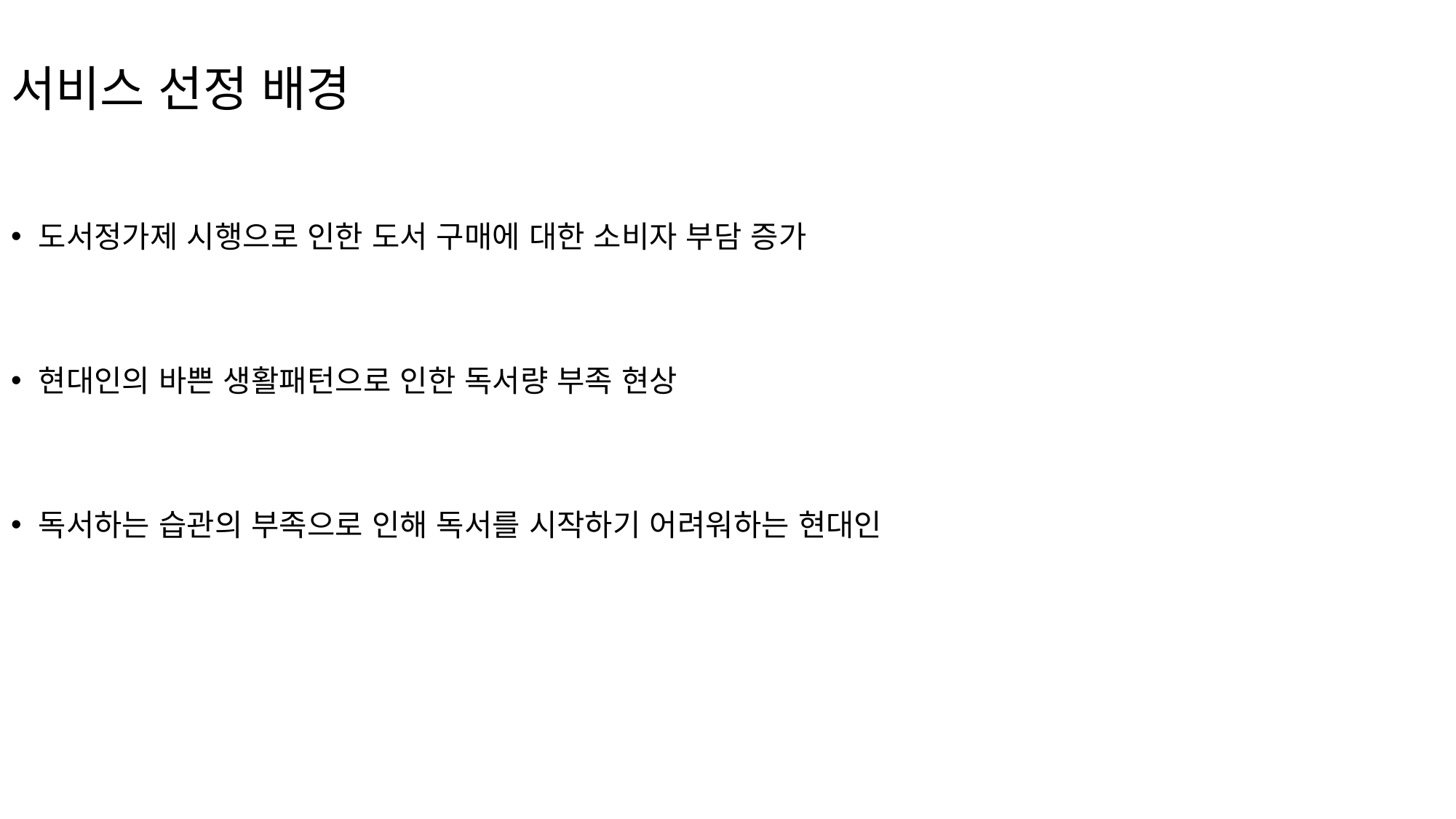

# 서비스 선정 배경

도서정가제 시행으로 인한 도서 구매에 대한 소비자 부담 증가

현대인의 바쁜 생활패턴으로 인한 독서량 부족 현상

독서하는 습관의 부족으로 인해 독서를 시작하기 어려워하는 현대인